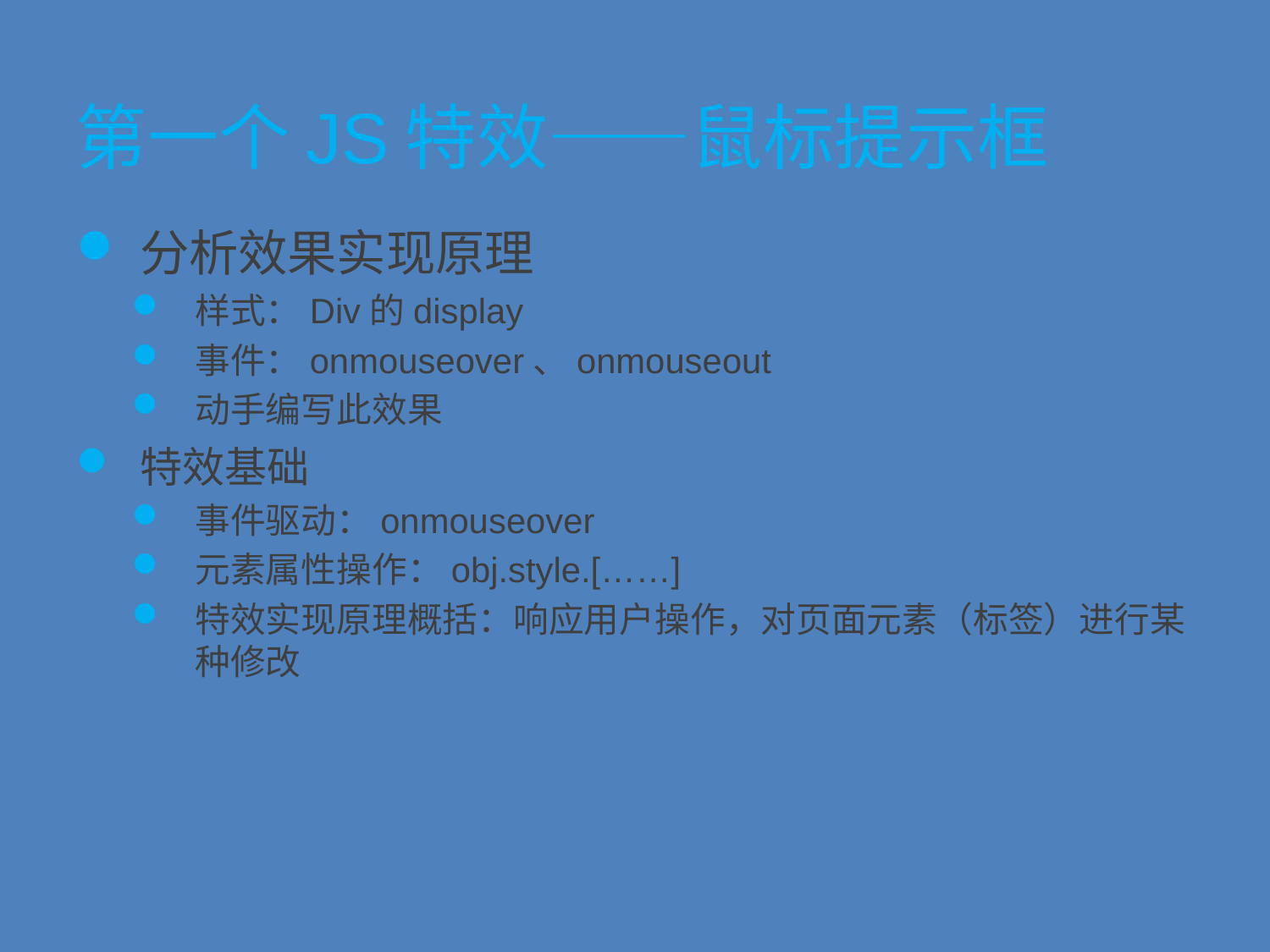

# 第一个JS特效——鼠标提示框
分析效果实现原理
样式：Div的display
事件：onmouseover、onmouseout
动手编写此效果
特效基础
事件驱动：onmouseover
元素属性操作：obj.style.[……]
特效实现原理概括：响应用户操作，对页面元素（标签）进行某种修改